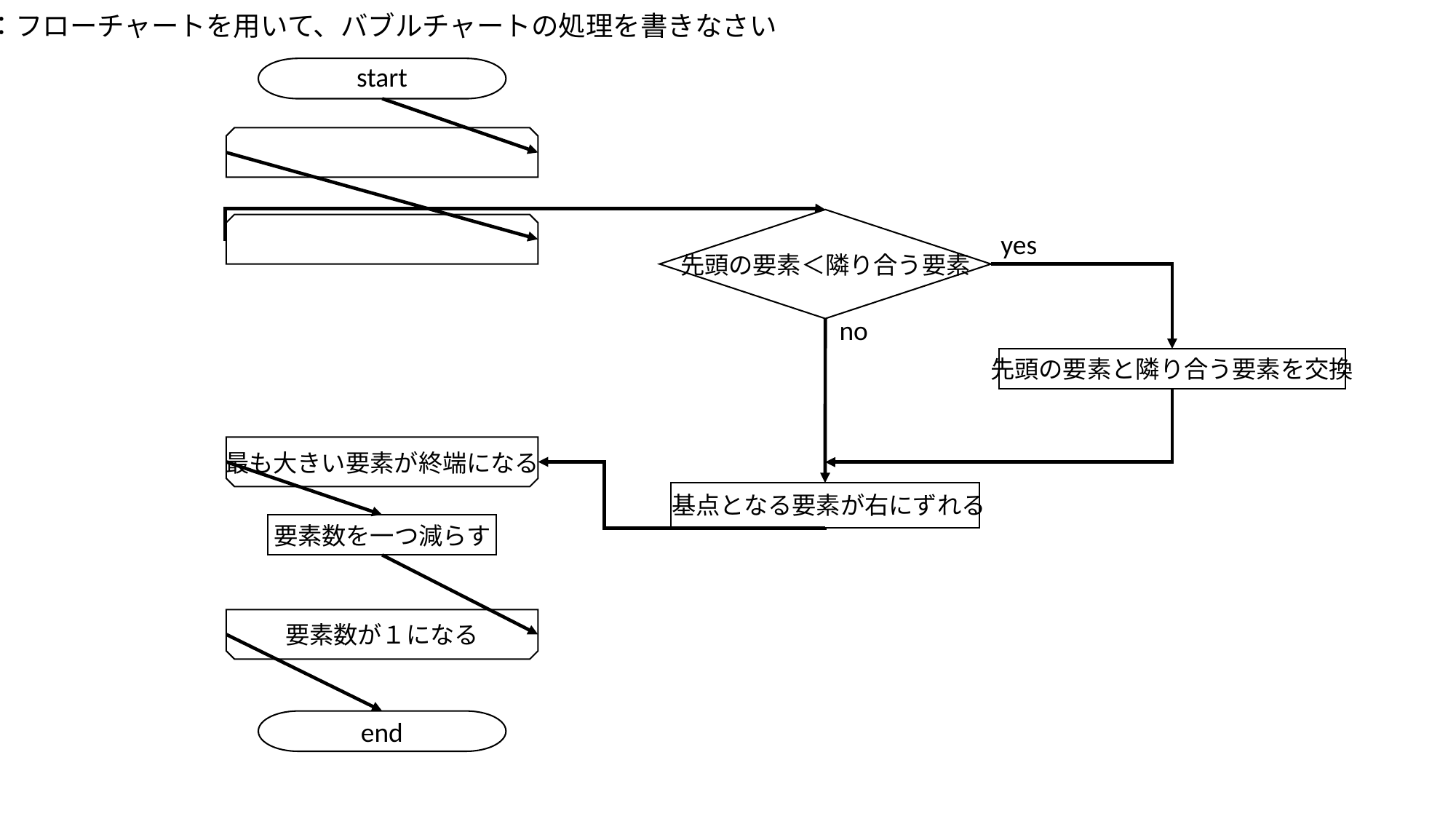

１：フローチャートを用いて、バブルチャートの処理を書きなさい
start

yes
先頭の要素＜隣り合う要素
no

先頭の要素と隣り合う要素を交換

最も大きい要素が終端になる

基点となる要素が右にずれる

要素数を一つ減らす

要素数が１になる
end